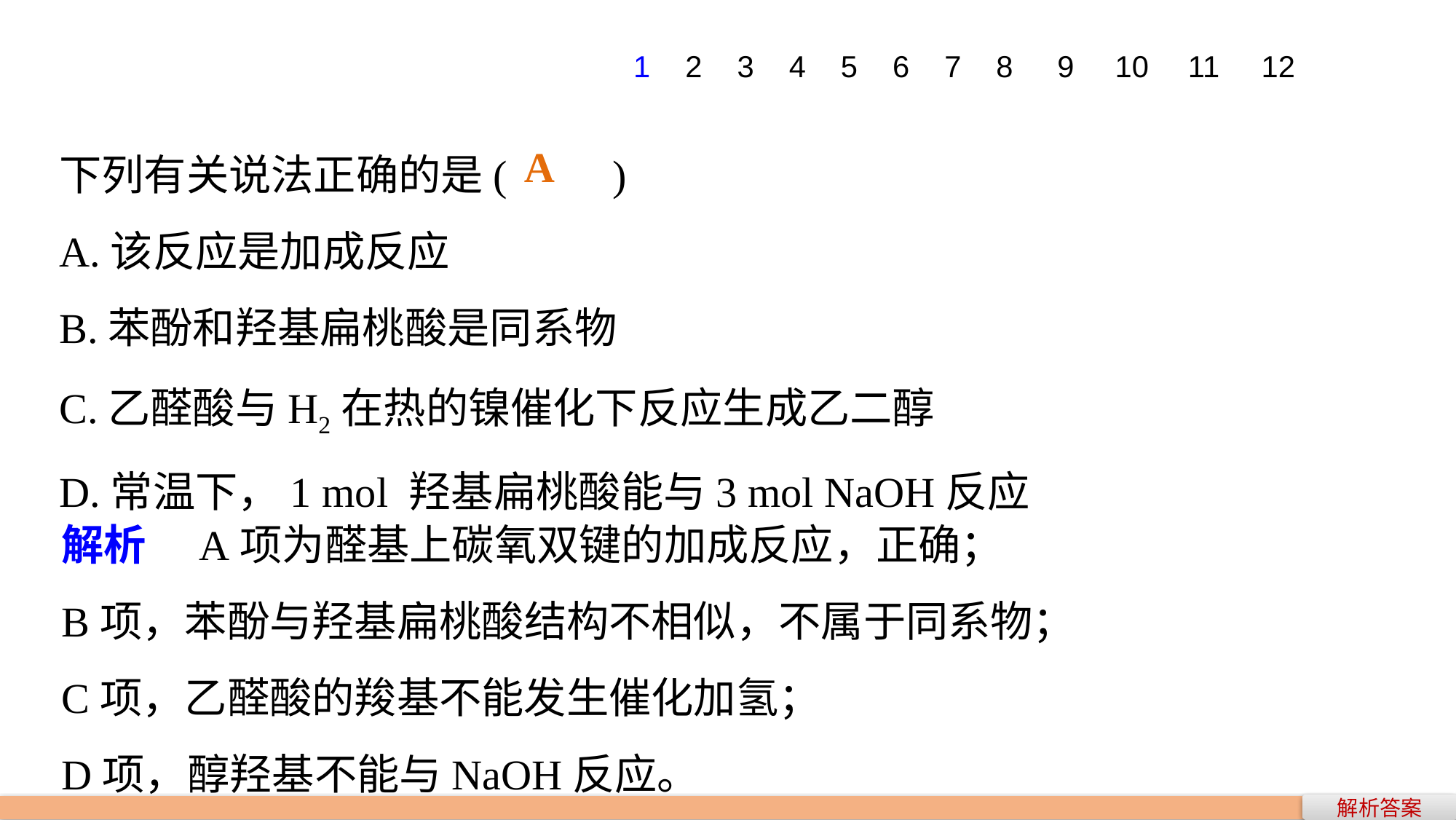

1
2
3
4
5
6
7
8
9
10
11
12
下列有关说法正确的是(　　)
A.该反应是加成反应
B.苯酚和羟基扁桃酸是同系物
C.乙醛酸与H2在热的镍催化下反应生成乙二醇
D.常温下，1 mol 羟基扁桃酸能与3 mol NaOH反应
A
解析　A项为醛基上碳氧双键的加成反应，正确；
B项，苯酚与羟基扁桃酸结构不相似，不属于同系物；
C项，乙醛酸的羧基不能发生催化加氢；
D项，醇羟基不能与NaOH反应。
解析答案